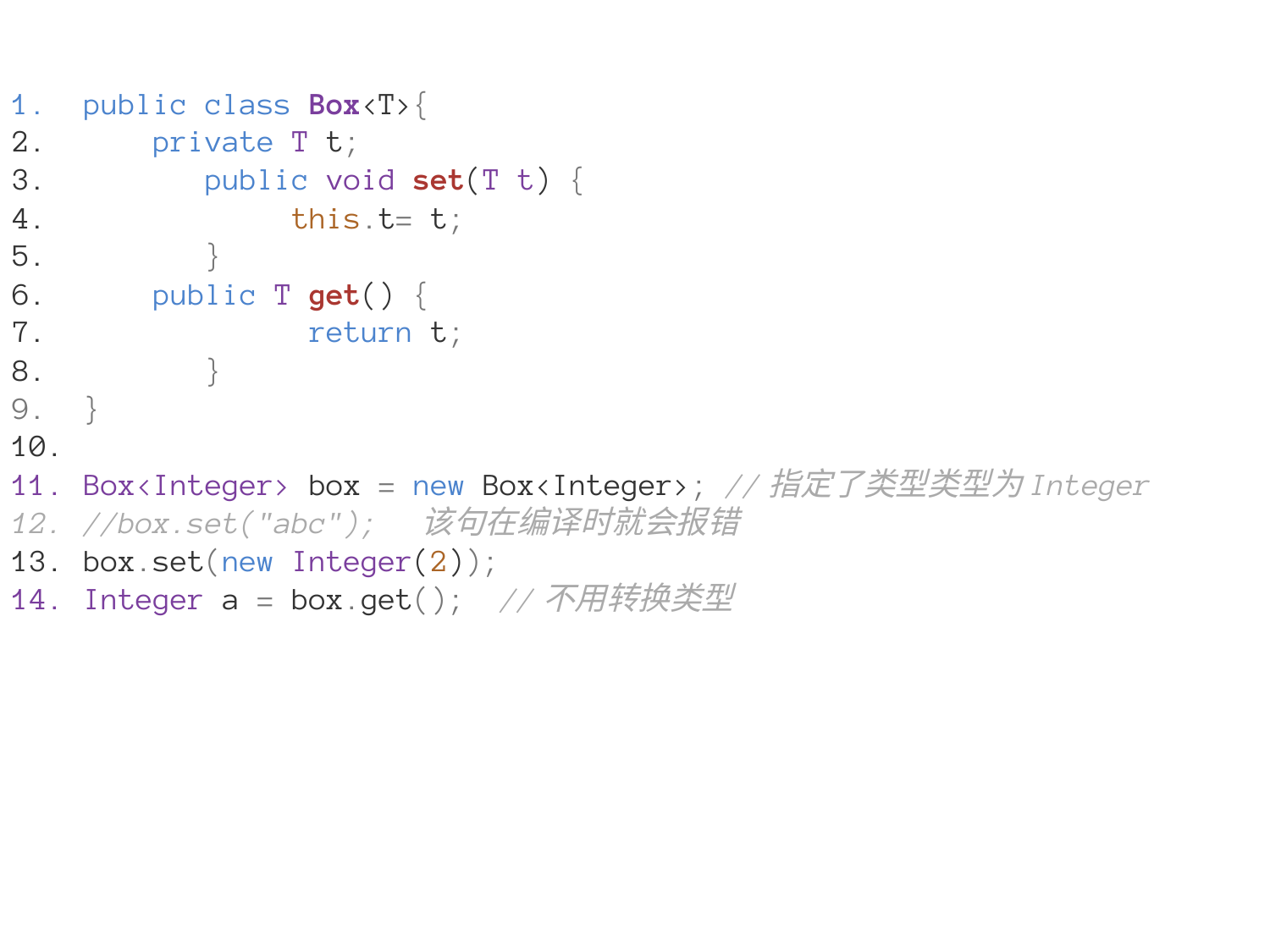

public class Box<T>{
    private T t;
       public void set(T t) {
            this.t= t;
       }
    public T get() {
             return t;
       }
}

Box<Integer> box = new Box<Integer>; //指定了类型类型为Integer
//box.set("abc");  该句在编译时就会报错
box.set(new Integer(2));
Integer a = box.get();  //不用转换类型